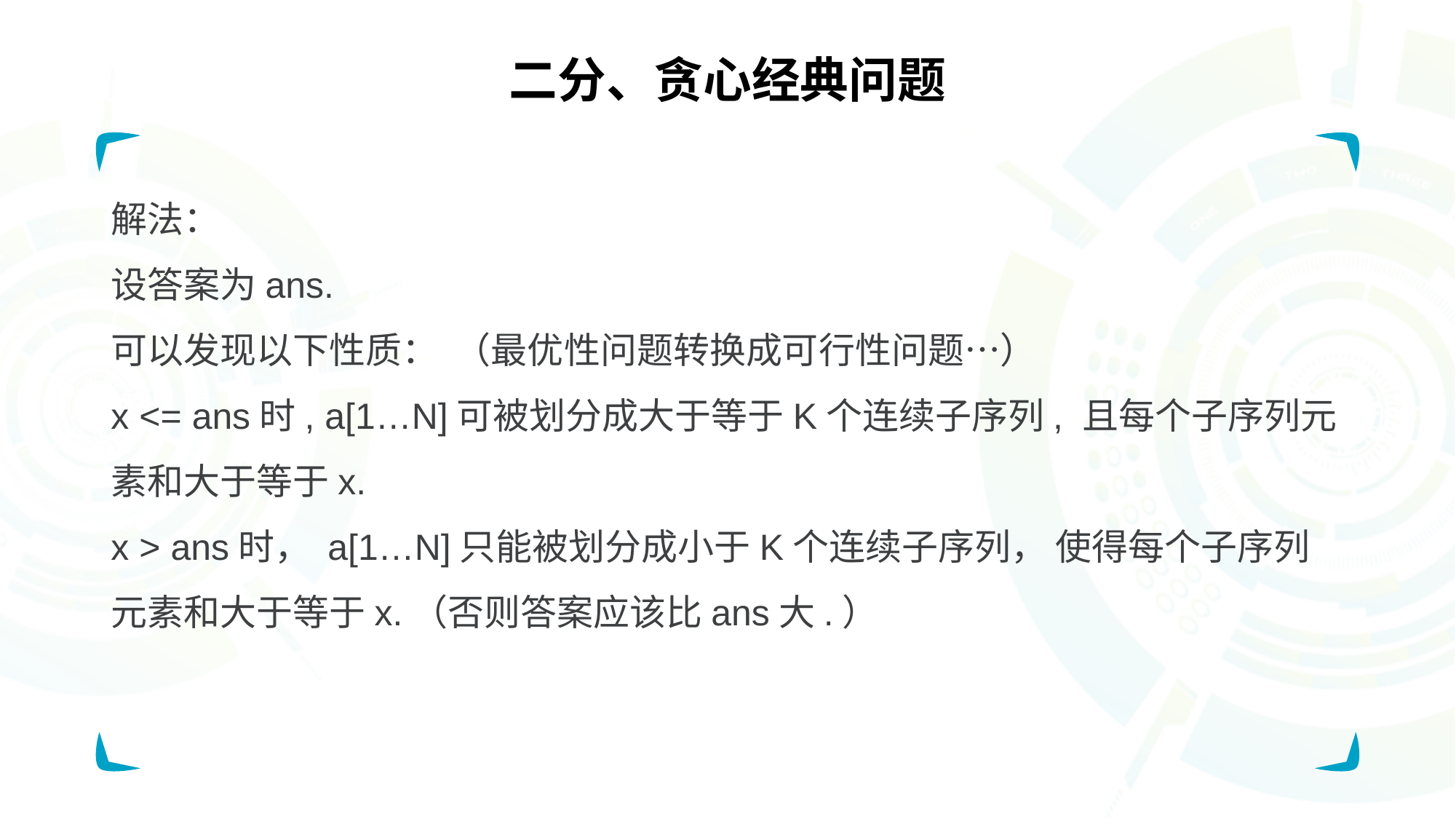

# 二分、贪心经典问题

解法：
设答案为ans.
可以发现以下性质：  （最优性问题转换成可行性问题…）
x <= ans时, a[1…N]可被划分成大于等于K个连续子序列, 且每个子序列元素和大于等于x.
x > ans时， a[1…N]只能被划分成小于K个连续子序列， 使得每个子序列元素和大于等于x.（否则答案应该比ans大.）